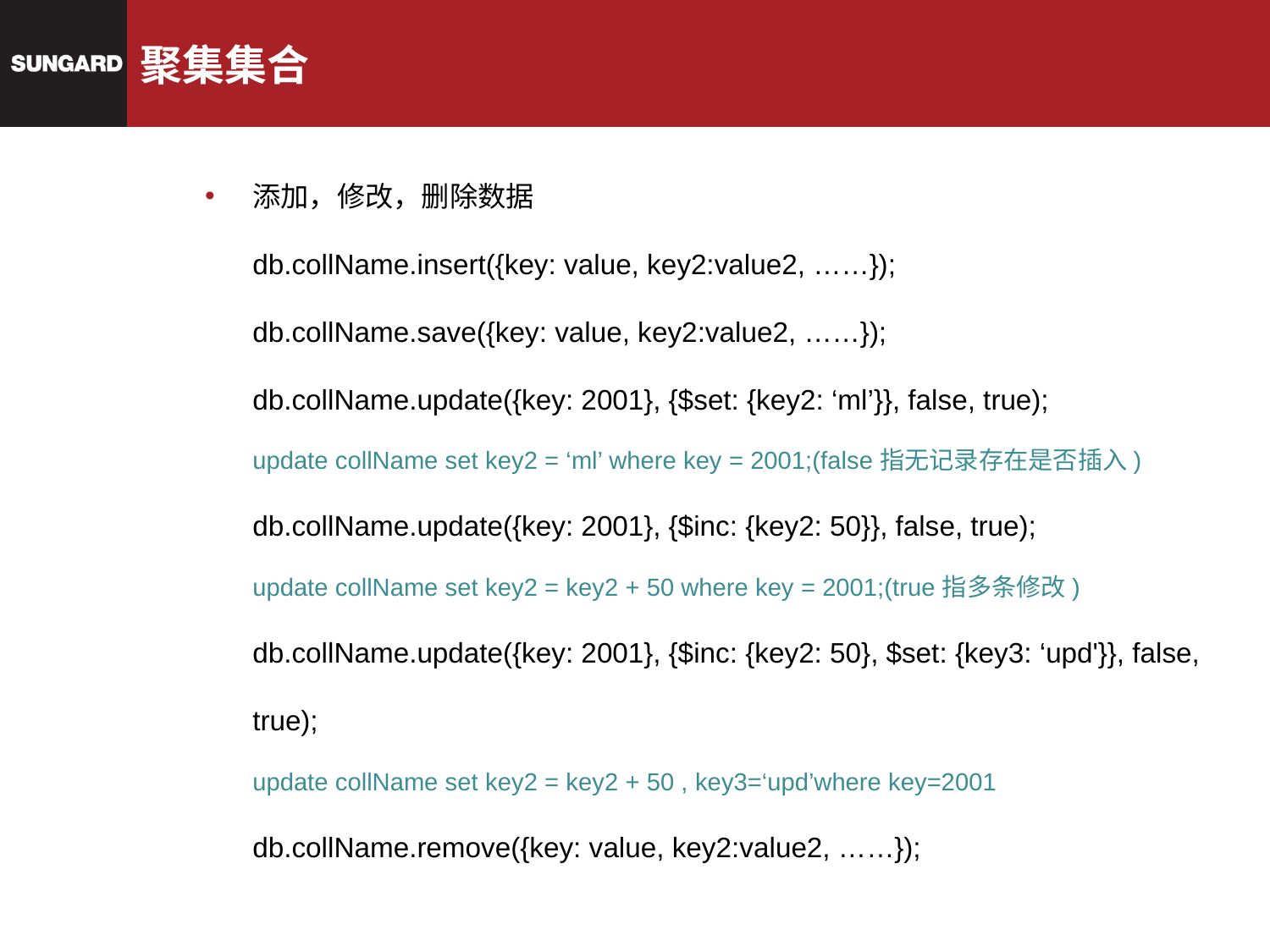

# 聚集集合
添加，修改，删除数据
db.collName.insert({key: value, key2:value2, ……});
db.collName.save({key: value, key2:value2, ……});
db.collName.update({key: 2001}, {$set: {key2: ‘ml’}}, false, true);
update collName set key2 = ‘ml’ where key = 2001;(false指无记录存在是否插入)
db.collName.update({key: 2001}, {$inc: {key2: 50}}, false, true);
update collName set key2 = key2 + 50 where key = 2001;(true指多条修改)
db.collName.update({key: 2001}, {$inc: {key2: 50}, $set: {key3: ‘upd'}}, false, true);
update collName set key2 = key2 + 50 , key3=‘upd’where key=2001
db.collName.remove({key: value, key2:value2, ……});